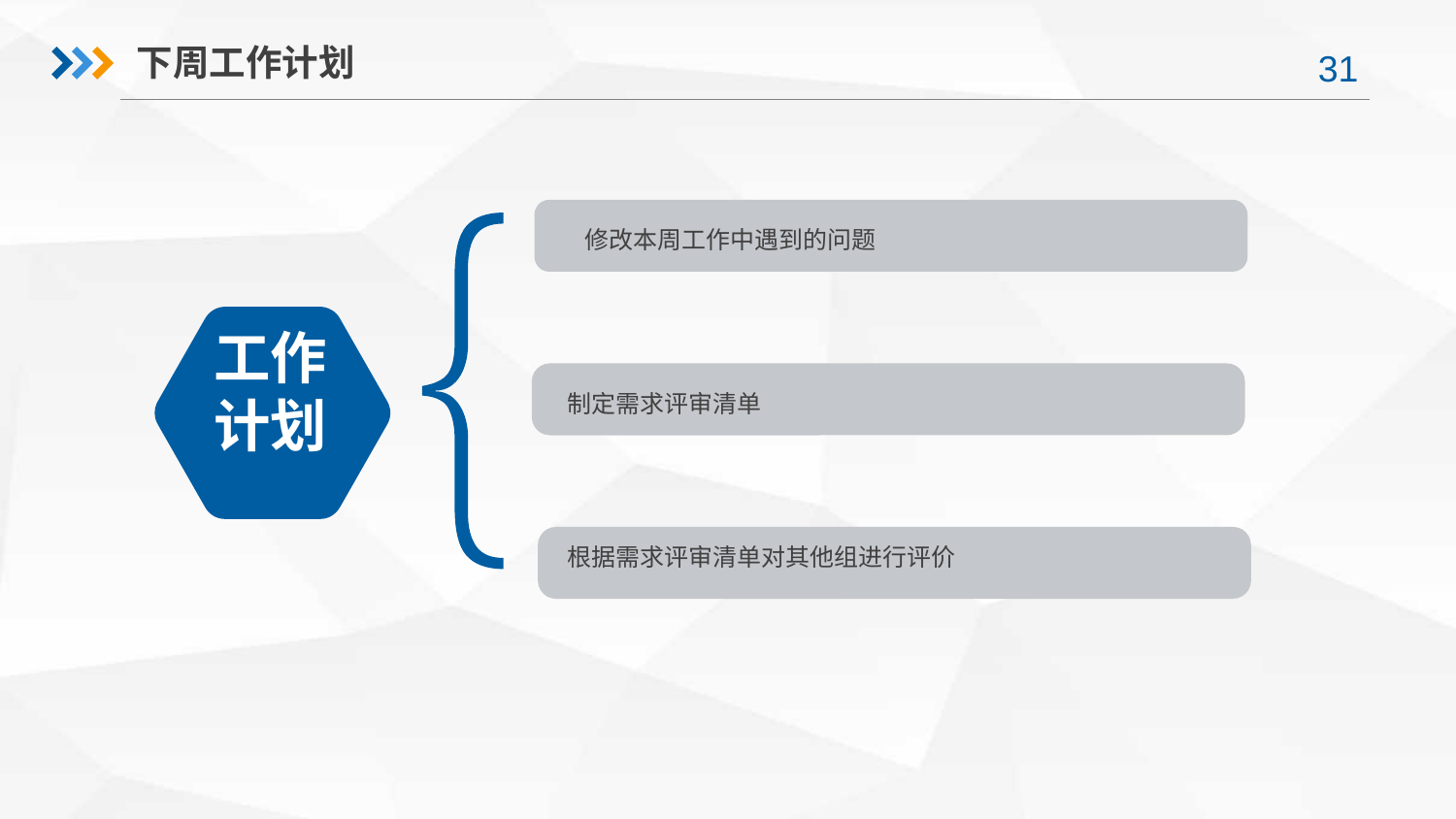

下周工作计划

修改本周工作中遇到的问题

工作计划

制定需求评审清单

根据需求评审清单对其他组进行评价